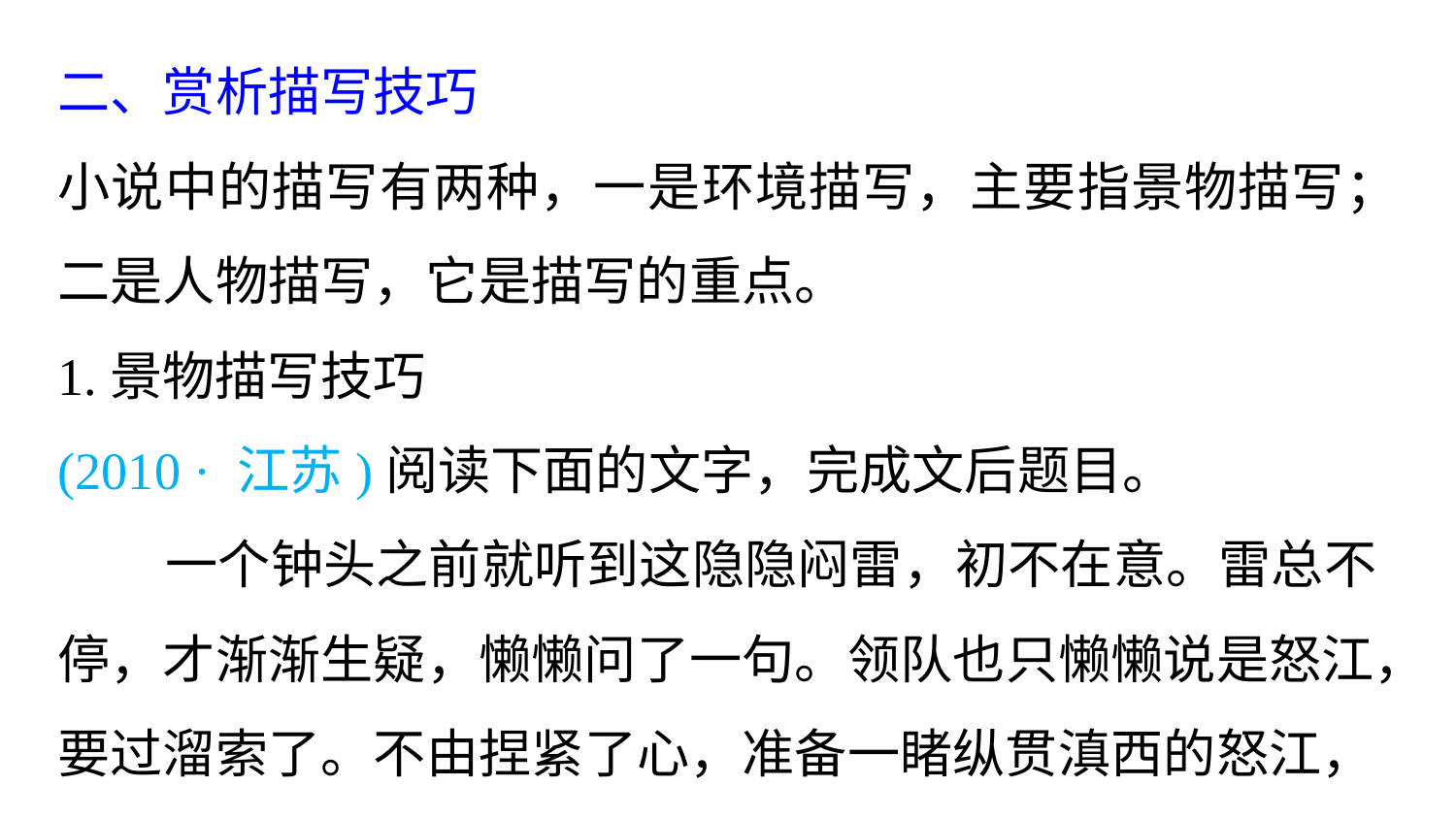

二、赏析描写技巧
小说中的描写有两种，一是环境描写，主要指景物描写；二是人物描写，它是描写的重点。
1.景物描写技巧
(2010 · 江苏)阅读下面的文字，完成文后题目。
        一个钟头之前就听到这隐隐闷雷，初不在意。雷总不停，才渐渐生疑，懒懒问了一句。领队也只懒懒说是怒江，要过溜索了。不由捏紧了心，准备一睹纵贯滇西的怒江，